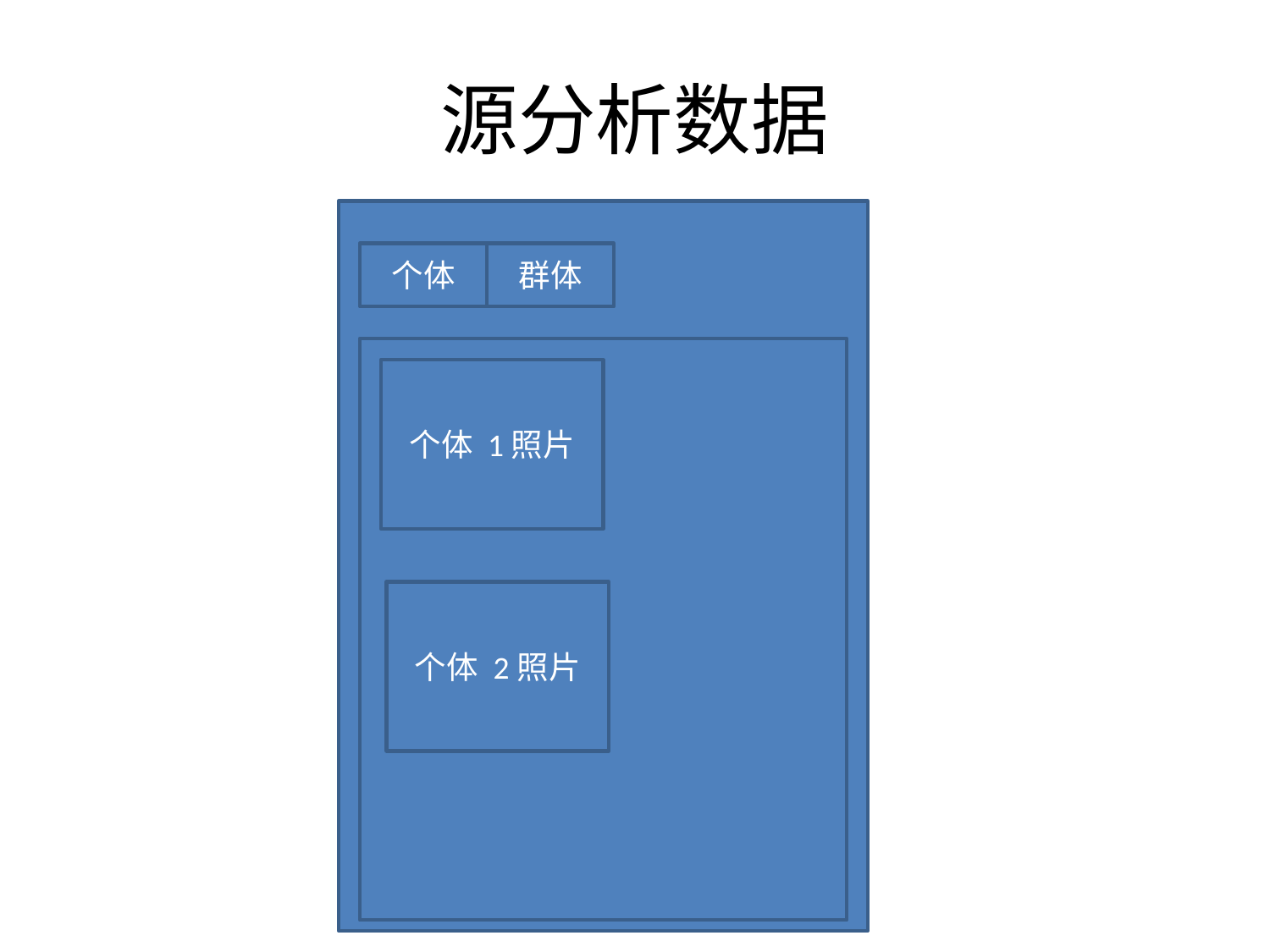

# 源分析数据

个体
群体

个体 1照片
个体 2照片